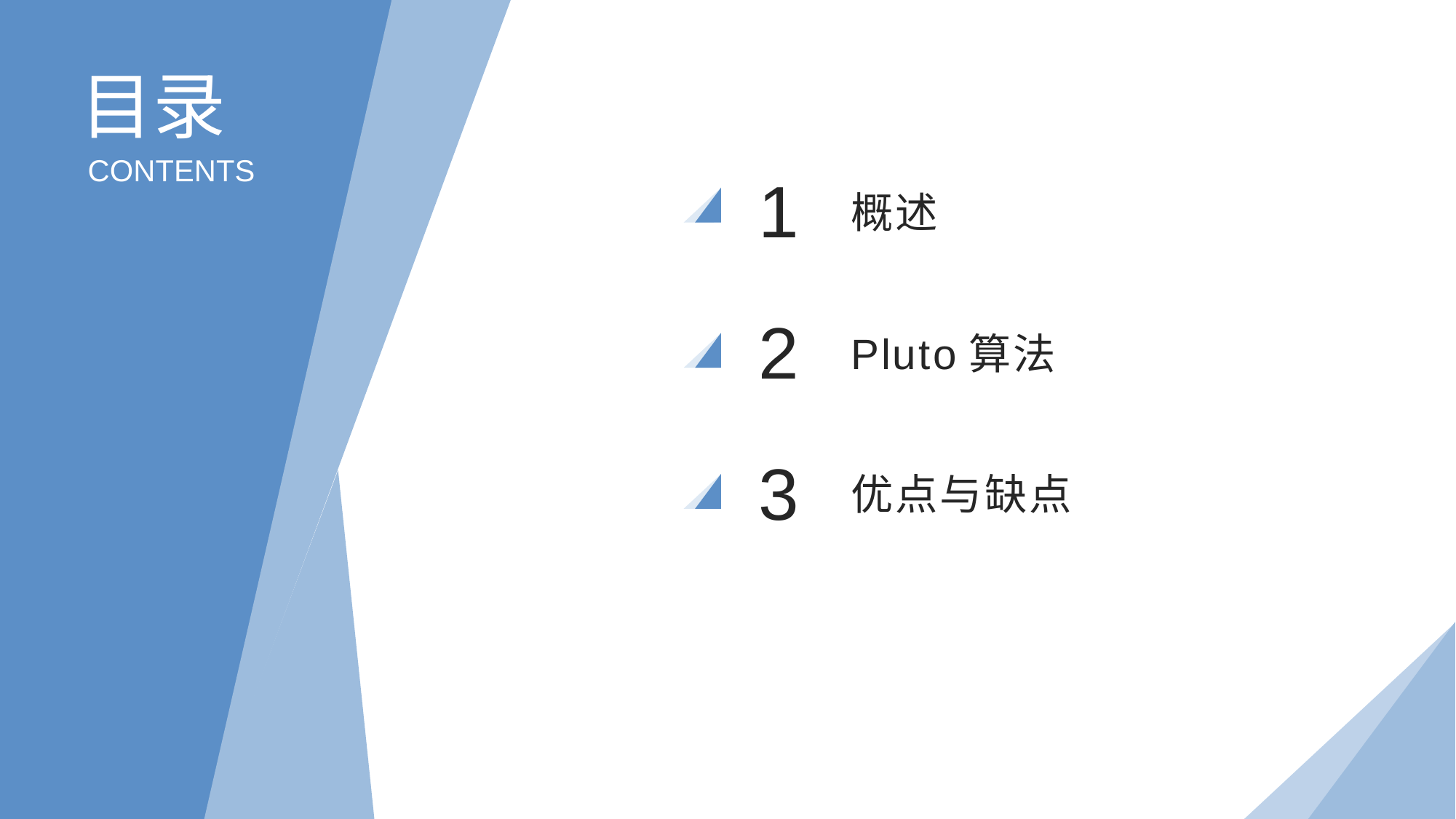

目录
CONTENTS
1
概述

2
Pluto算法

3
优点与缺点